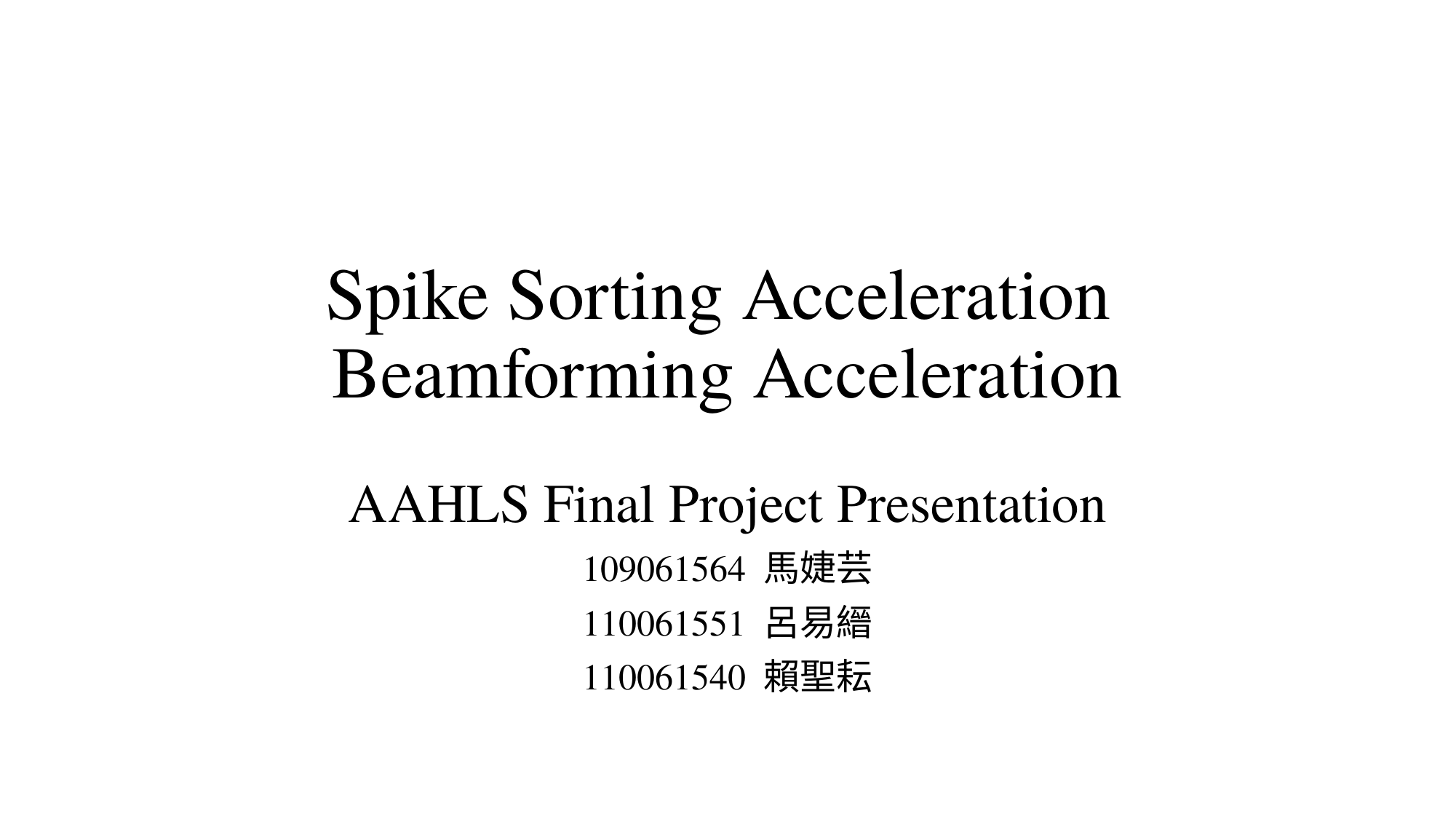

# Spike Sorting Acceleration Beamforming Acceleration
AAHLS Final Project Presentation
109061564 馬婕芸
110061551 呂易縉
110061540 賴聖耘